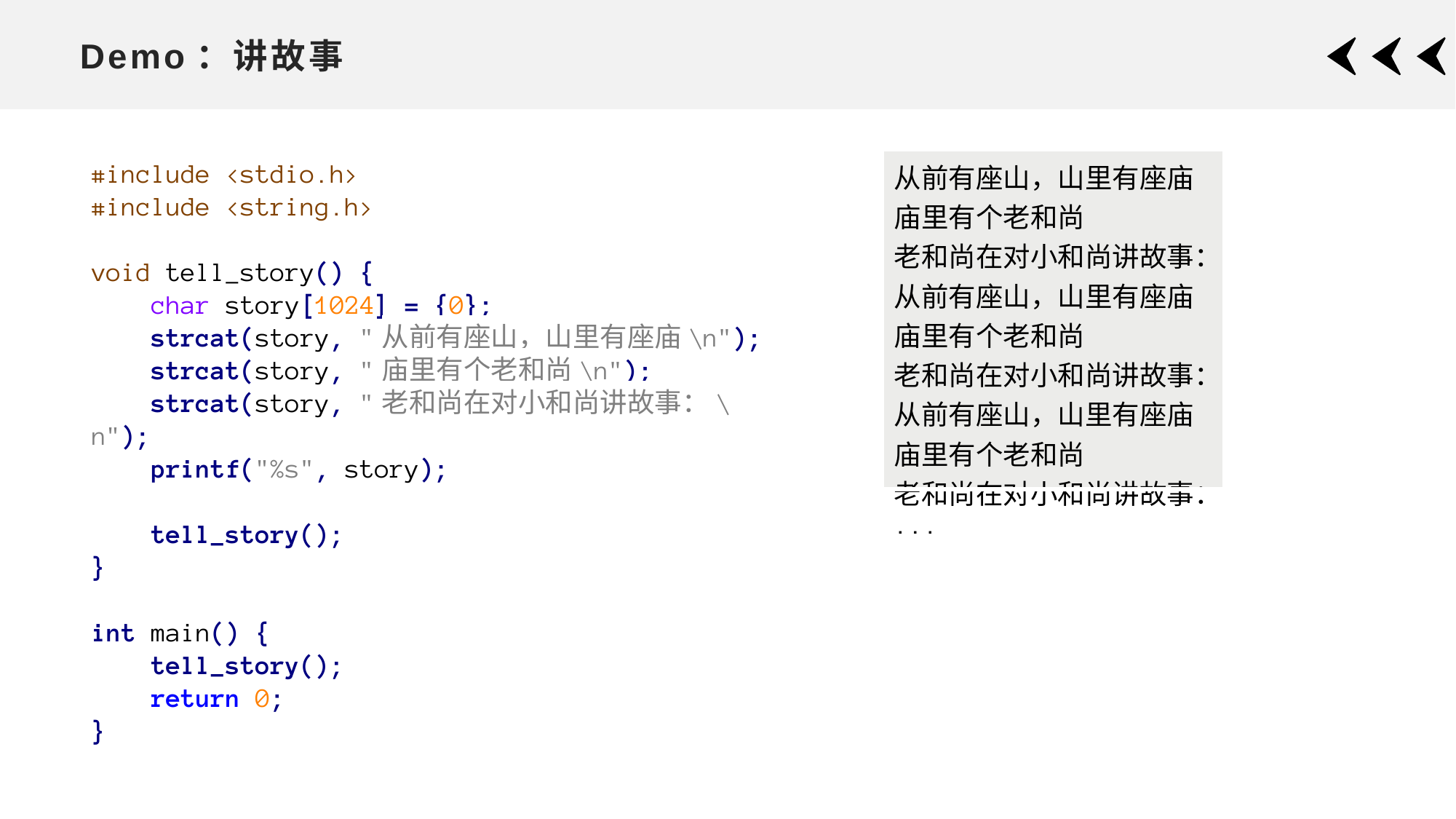

# Demo：讲故事
#include <stdio.h>#include <string.h> void tell_story() {    char story[1024] = {0};    strcat(story, "从前有座山，山里有座庙\n");    strcat(story, "庙里有个老和尚\n");    strcat(story, "老和尚在对小和尚讲故事：\n");    printf("%s", story);     tell_story();} int main() {    tell_story();    return 0;}
| 从前有座山，山里有座庙 庙里有个老和尚 老和尚在对小和尚讲故事： 从前有座山，山里有座庙 庙里有个老和尚 老和尚在对小和尚讲故事： 从前有座山，山里有座庙 庙里有个老和尚 老和尚在对小和尚讲故事： ... |
| --- |